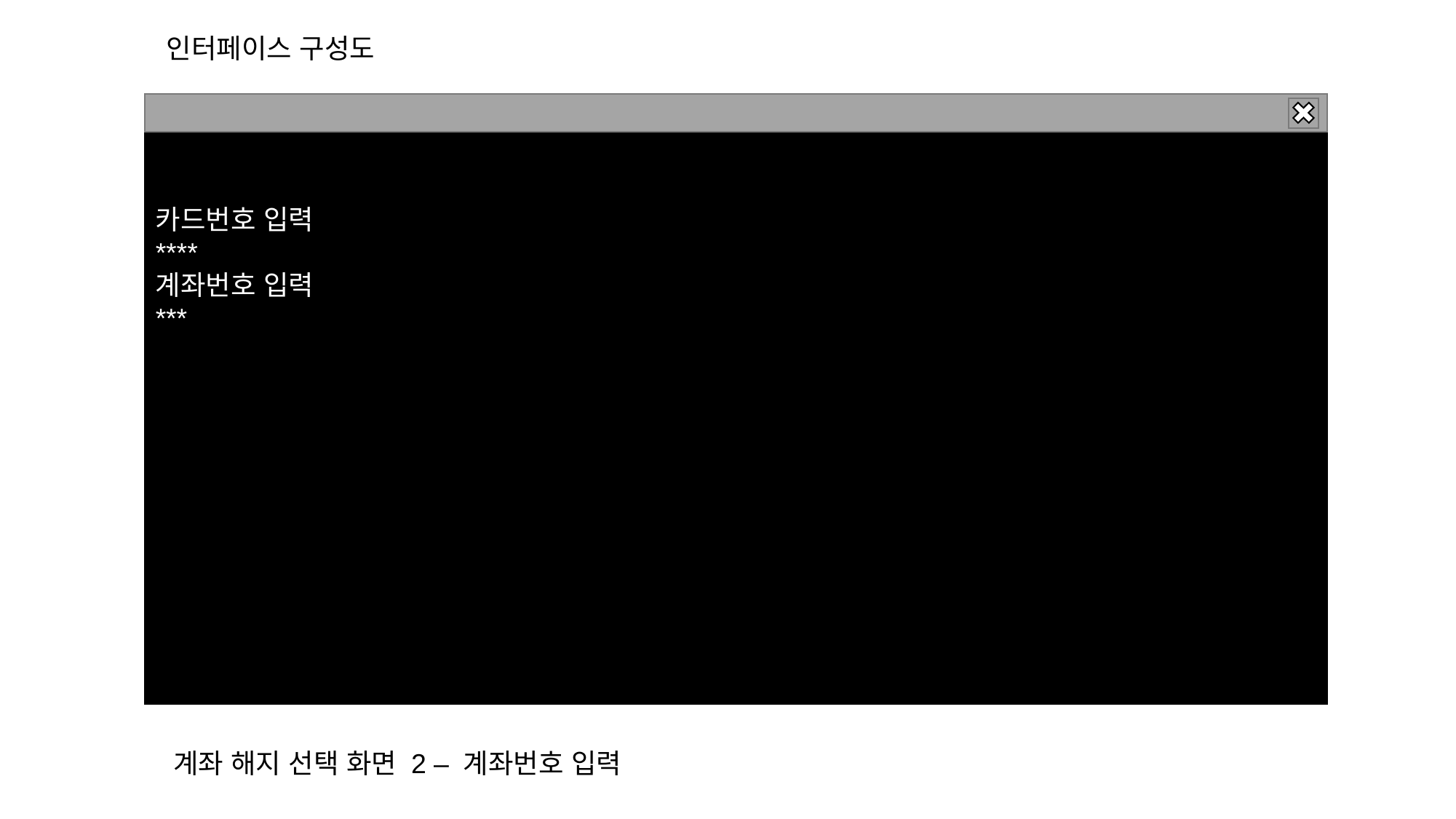

인터페이스 구성도

카드번호 입력
****
계좌번호 입력
***

계좌 해지 선택 화면 2 – 계좌번호 입력